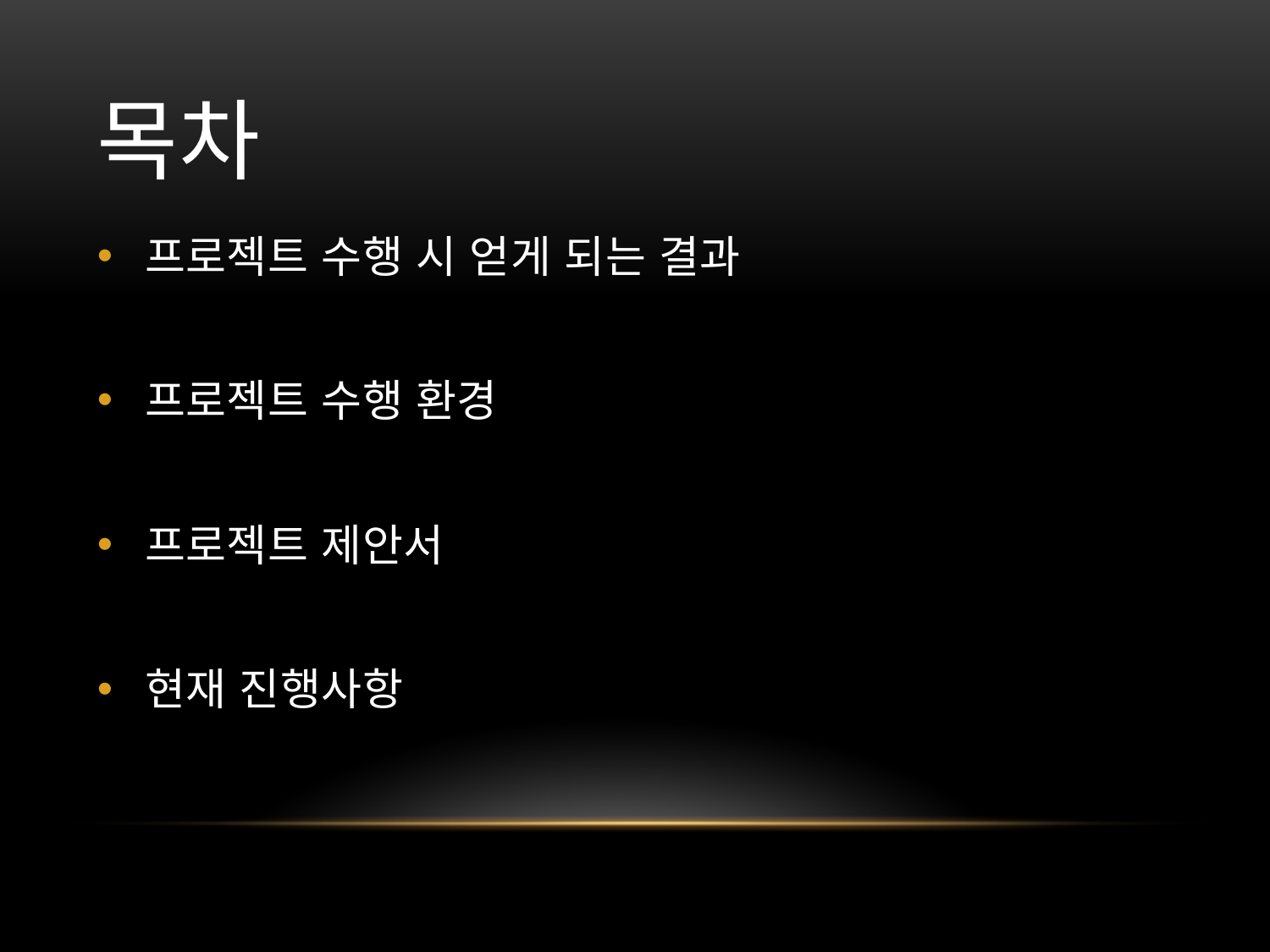

# 목차
프로젝트 수행 시 얻게 되는 결과

프로젝트 수행 환경

프로젝트 제안서

현재 진행사항